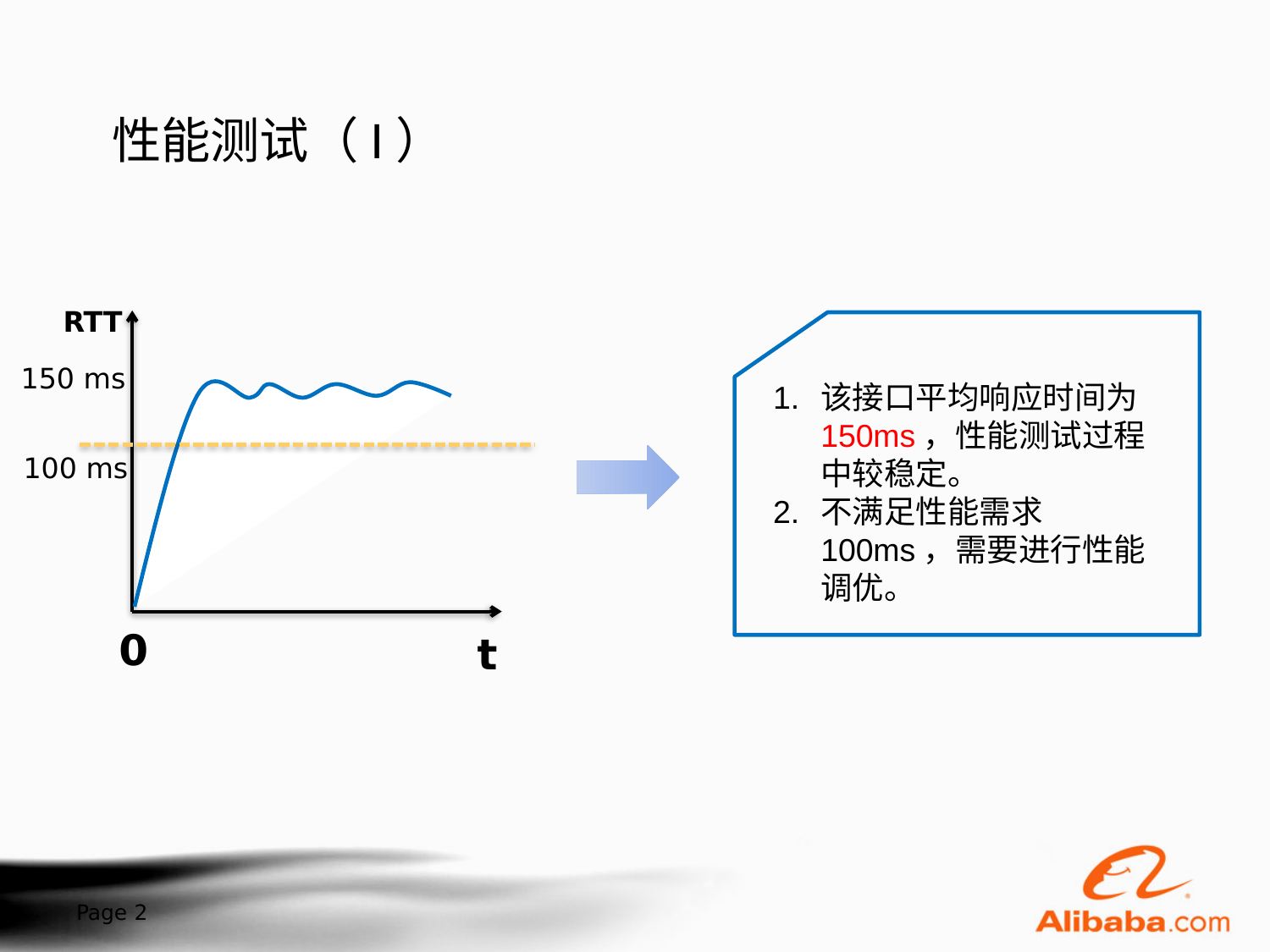

# 性能测试（I）
RTT

150 ms

100 ms
0
t

该接口平均响应时间为150ms，性能测试过程中较稳定。
不满足性能需求100ms，需要进行性能调优。

Page 2